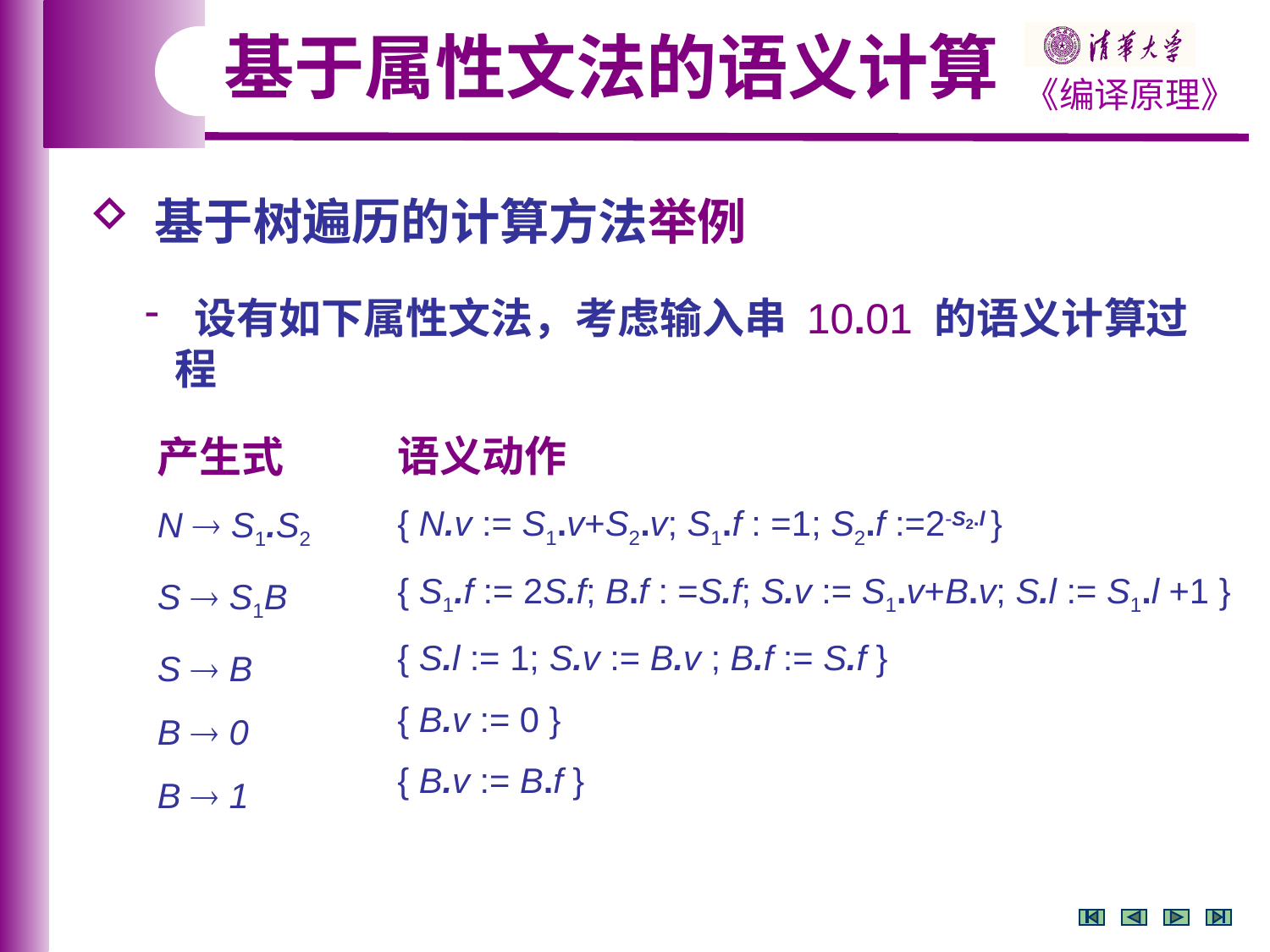

基于属性文法的语义计算
 基于树遍历的计算方法举例
 设有如下属性文法，考虑输入串 10.01 的语义计算过程
语义动作

{ N.v := S1.v+S2.v; S1.f : =1; S2.f :=2-S2.l }

{ S1.f := 2S.f; B.f : =S.f; S.v := S1.v+B.v; S.l := S1.l +1 }

{ S.l := 1; S.v := B.v ; B.f := S.f }

{ B.v := 0 }

{ B.v := B.f }
产生式

N → S1.S2

S → S1B

S → B

B → 0

B → 1